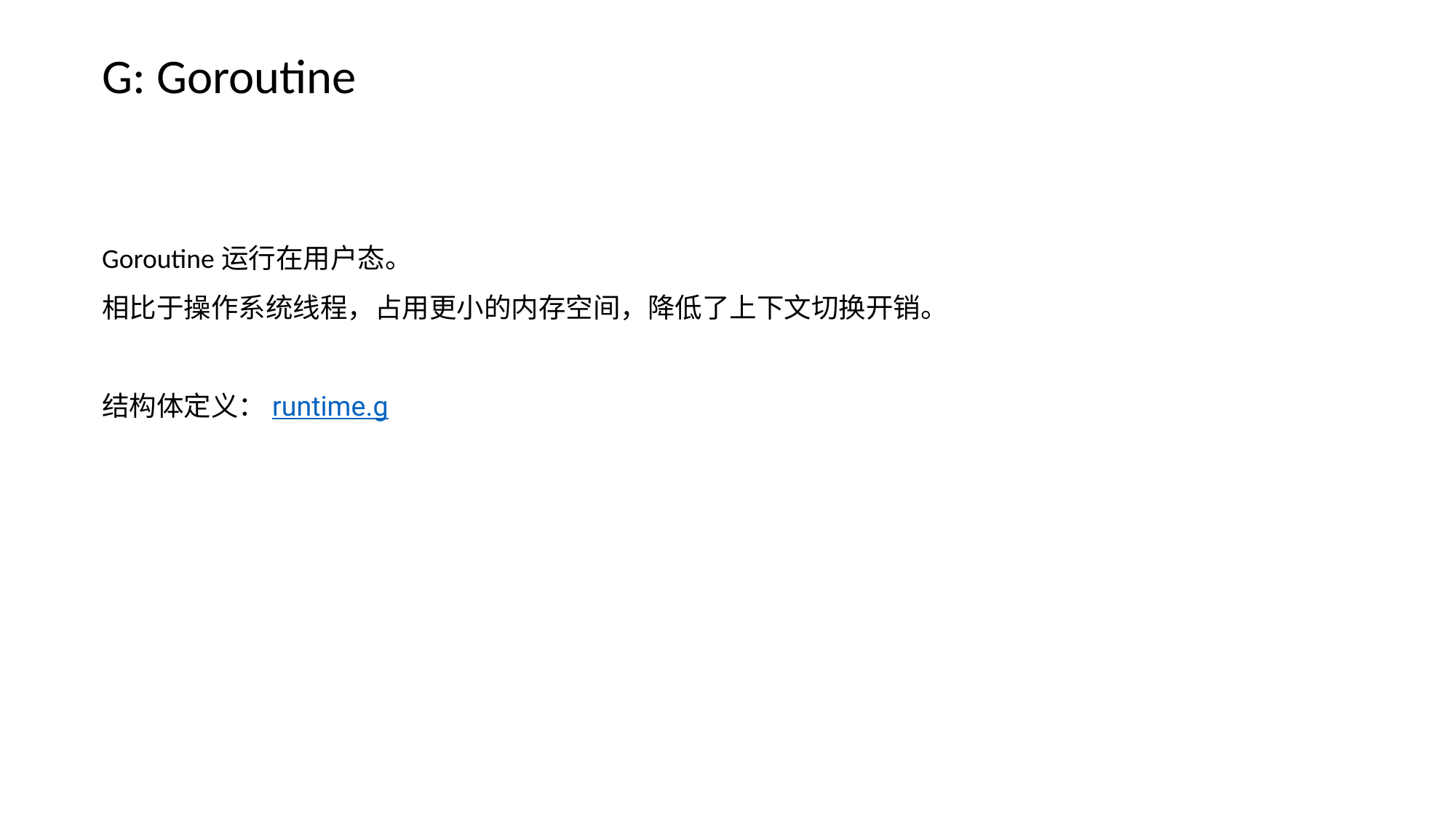

# G: Goroutine
Goroutine运行在用户态。
相比于操作系统线程，占用更小的内存空间，降低了上下文切换开销。

结构体定义：runtime.g